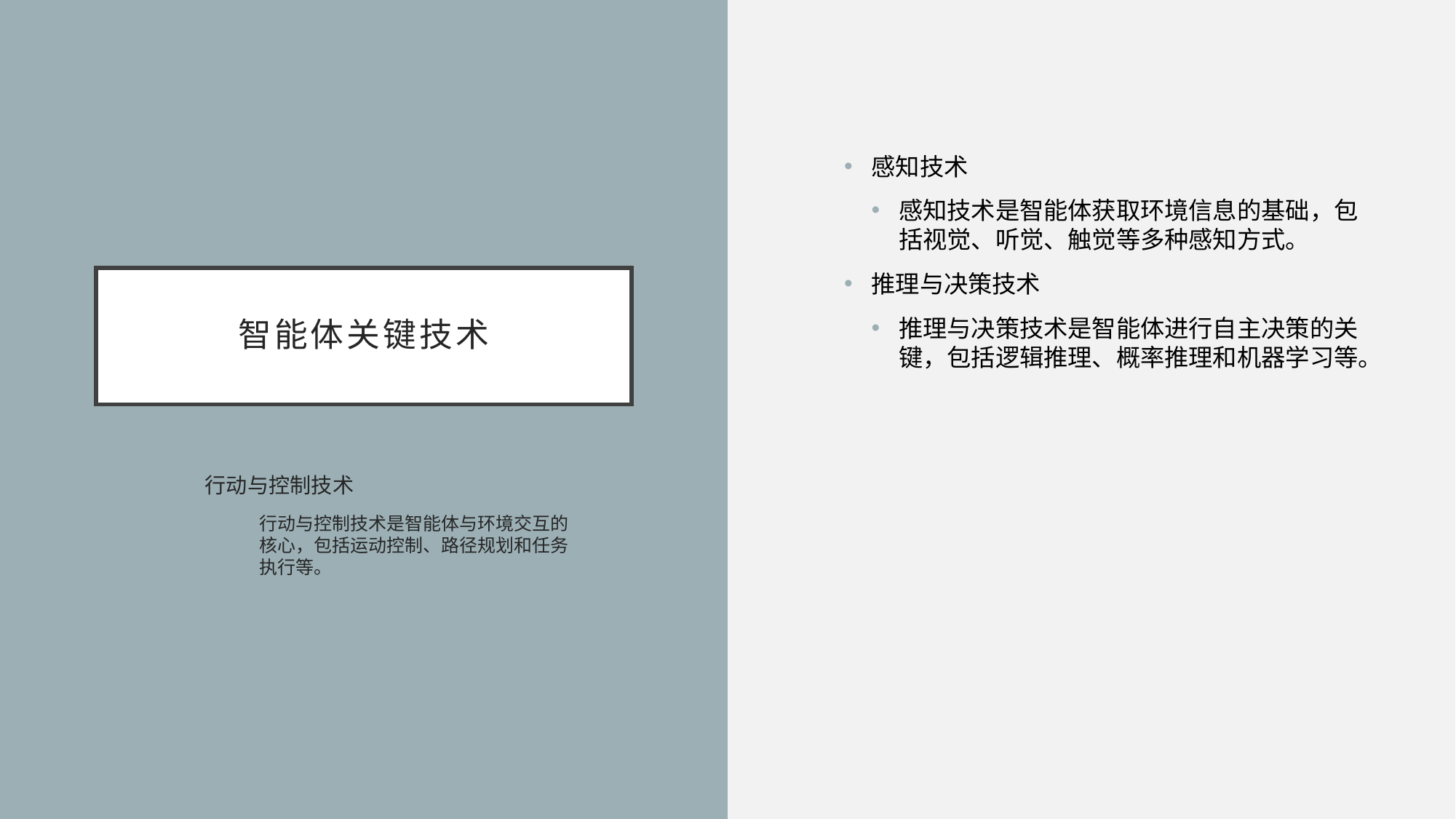

感知技术
感知技术是智能体获取环境信息的基础，包括视觉、听觉、触觉等多种感知方式。
推理与决策技术
推理与决策技术是智能体进行自主决策的关键，包括逻辑推理、概率推理和机器学习等。
# 智能体关键技术

行动与控制技术
行动与控制技术是智能体与环境交互的核心，包括运动控制、路径规划和任务执行等。